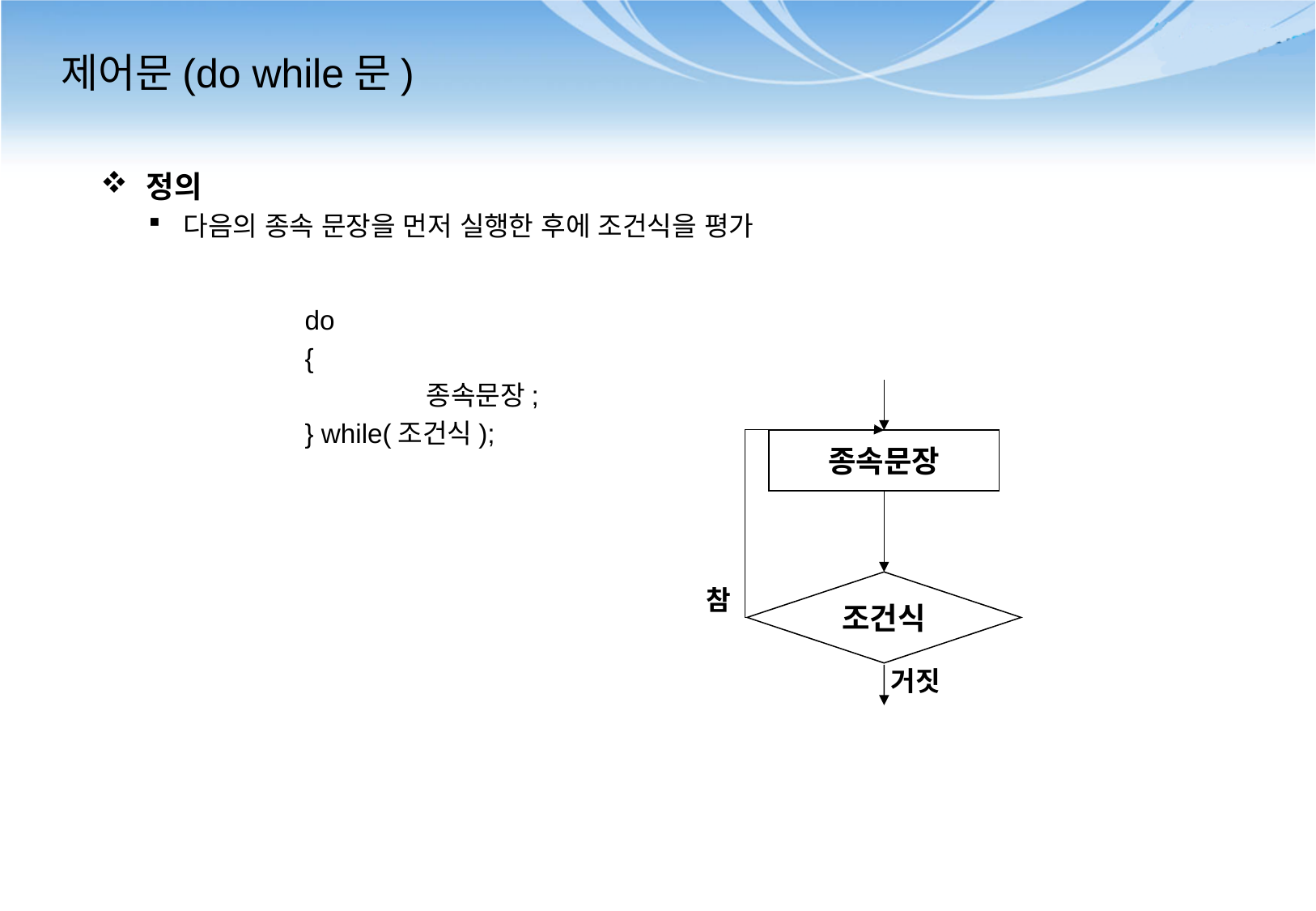

# 제어문(do while문)
정의
다음의 종속 문장을 먼저 실행한 후에 조건식을 평가

		do
		{
			종속문장;
		} while(조건식);
종속문장
조건식
참
거짓